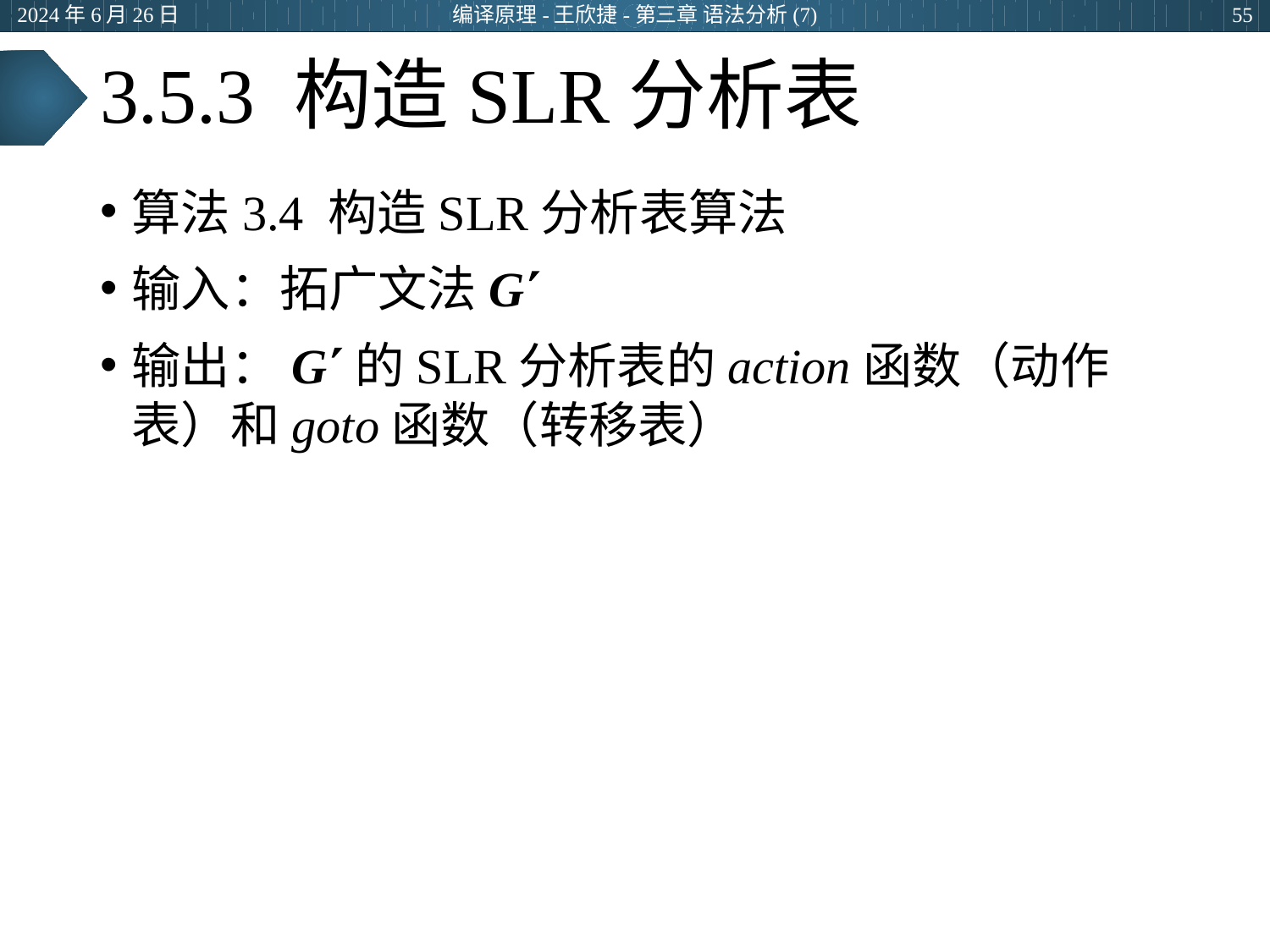

2024年6月26日
编译原理-王欣捷-第三章 语法分析(7)
55
# 3.5.3 构造SLR分析表
算法3.4 构造SLR分析表算法
输入：拓广文法G′
输出：G′的SLR分析表的action函数（动作表）和goto函数（转移表）